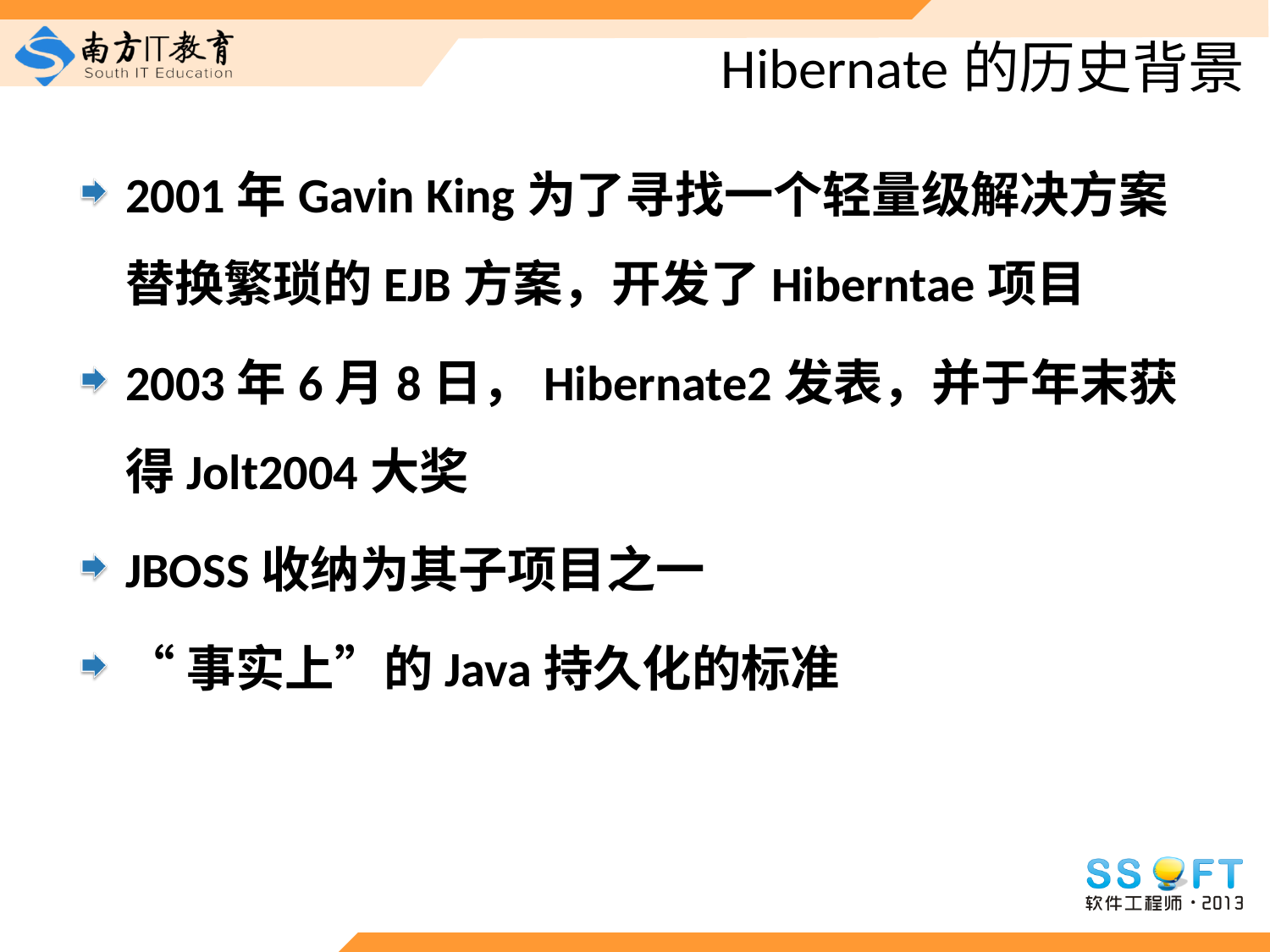

# Hibernate的历史背景
2001年Gavin King为了寻找一个轻量级解决方案替换繁琐的EJB方案，开发了Hiberntae项目
2003年6月8日，Hibernate2发表，并于年末获得Jolt2004大奖
JBOSS收纳为其子项目之一
“事实上”的Java持久化的标准